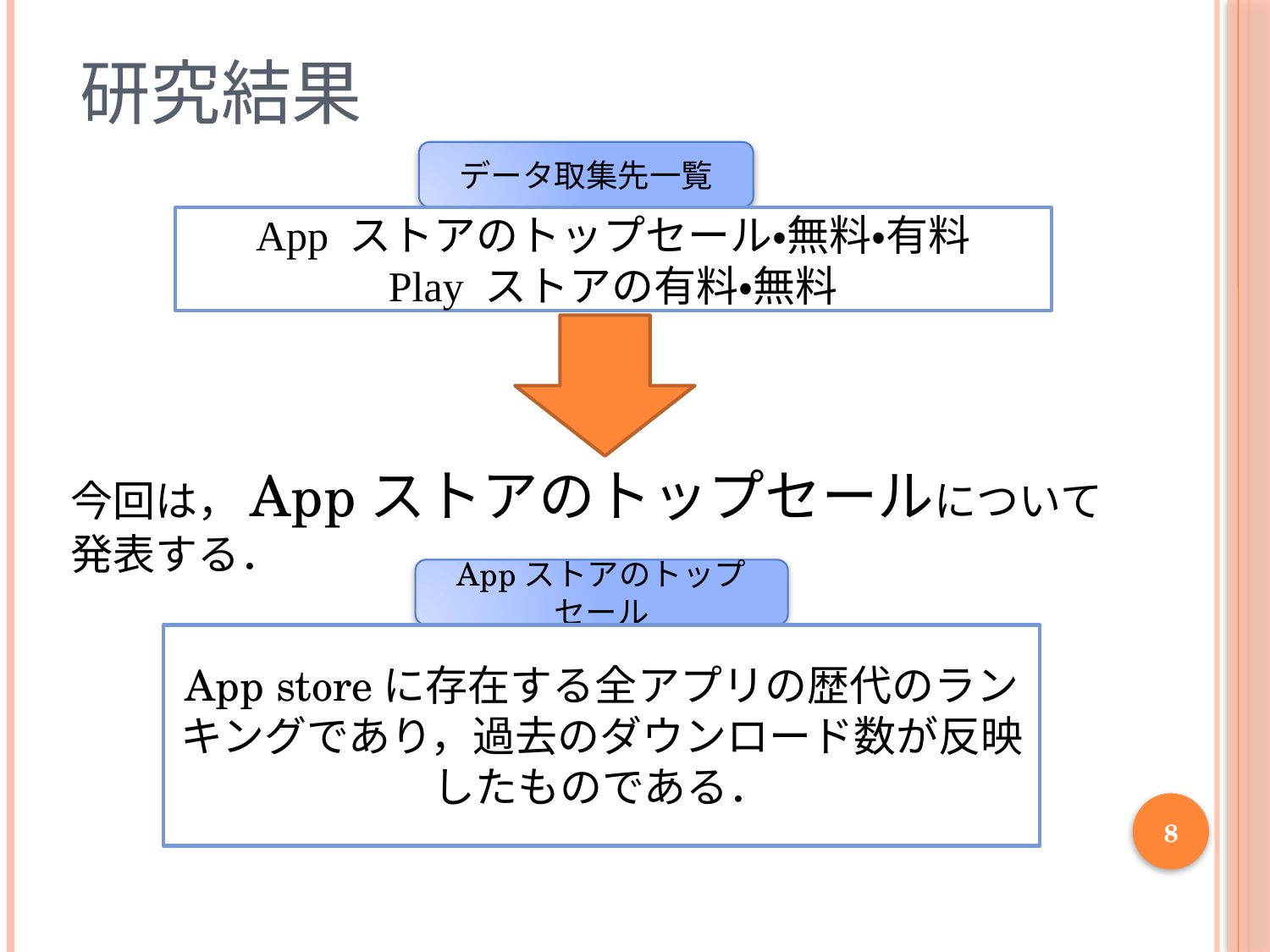

# 研究結果

データ取集先一覧

App ストアのトップセール・無料・有料
Play ストアの有料・無料

今回は，Appストアのトップセールについて発表する．
Appストアのトップセール
App storeに存在する全アプリの歴代のランキングであり，過去のダウンロード数が反映したものである．
8